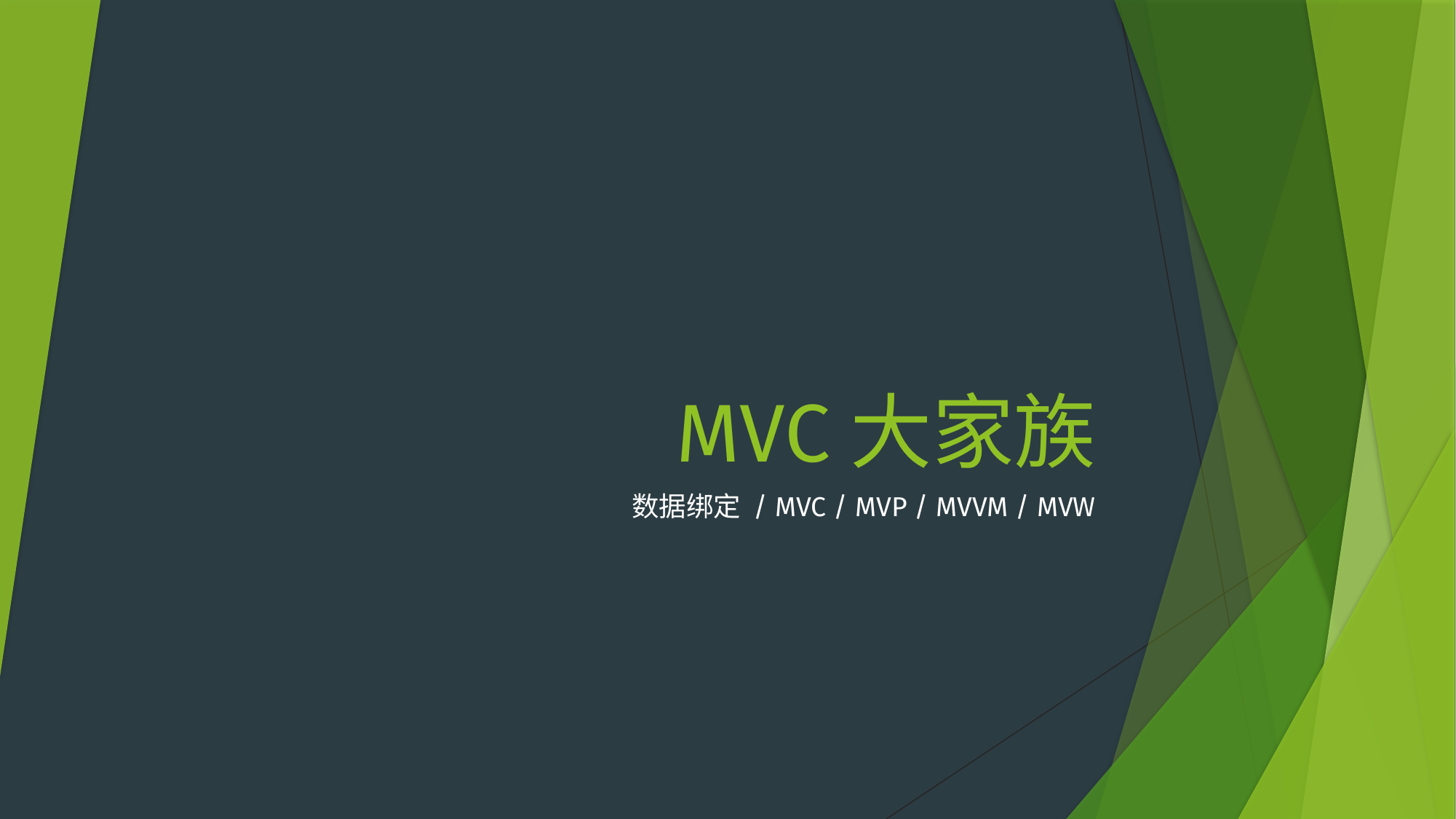

# MVC大家族
数据绑定 / MVC / MVP / MVVM / MVW